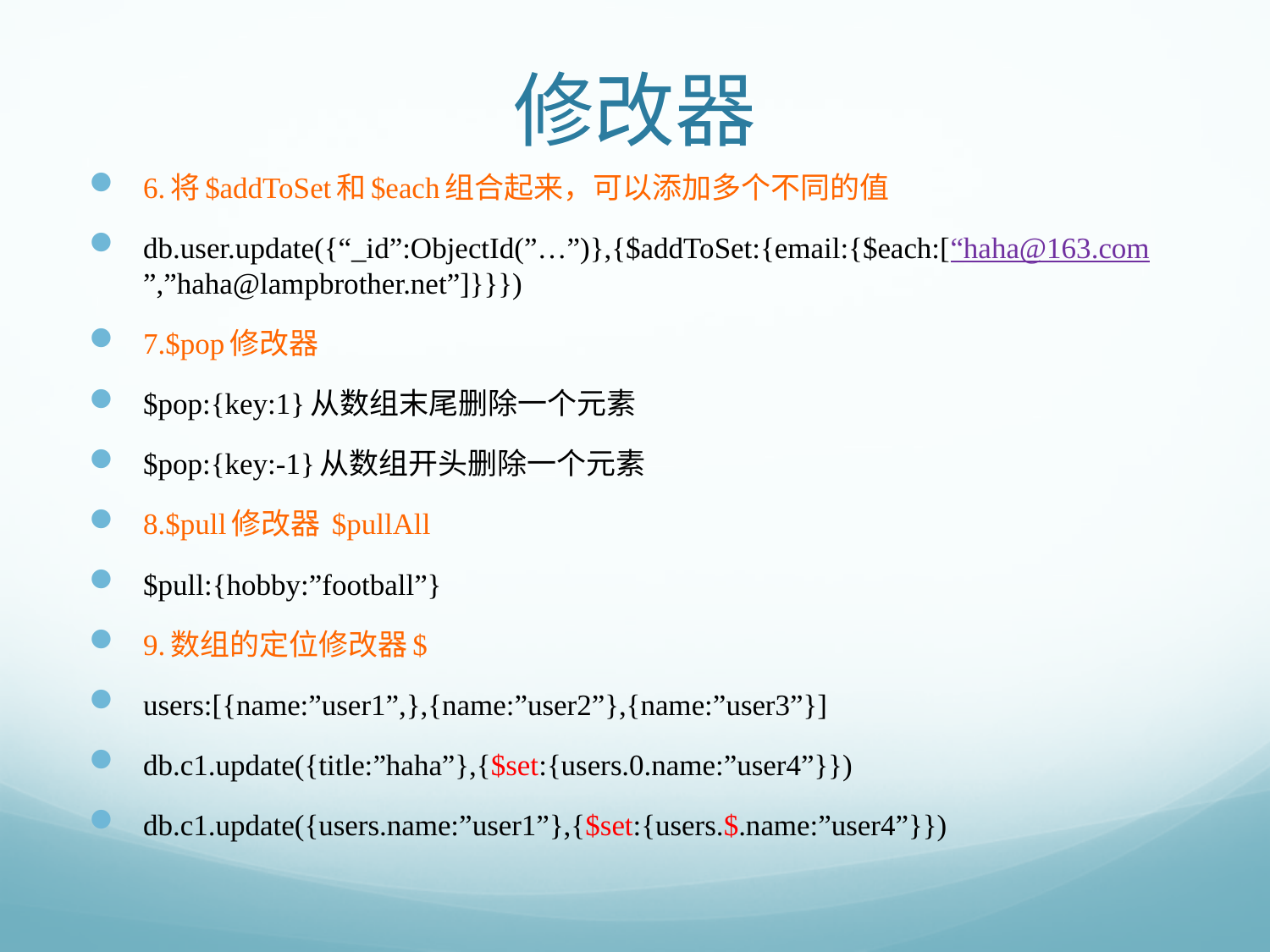

# 修改器
6.将$addToSet和$each组合起来，可以添加多个不同的值
db.user.update({“_id”:ObjectId(”…”)},{$addToSet:{email:{$each:[“haha@163.com”,”haha@lampbrother.net”]}}})
7.$pop修改器
$pop:{key:1}从数组末尾删除一个元素
$pop:{key:-1}从数组开头删除一个元素
8.$pull修改器 $pullAll
$pull:{hobby:”football”}
9.数组的定位修改器$
users:[{name:”user1”,},{name:”user2”},{name:”user3”}]
db.c1.update({title:”haha”},{$set:{users.0.name:”user4”}})
db.c1.update({users.name:”user1”},{$set:{users.$.name:”user4”}})